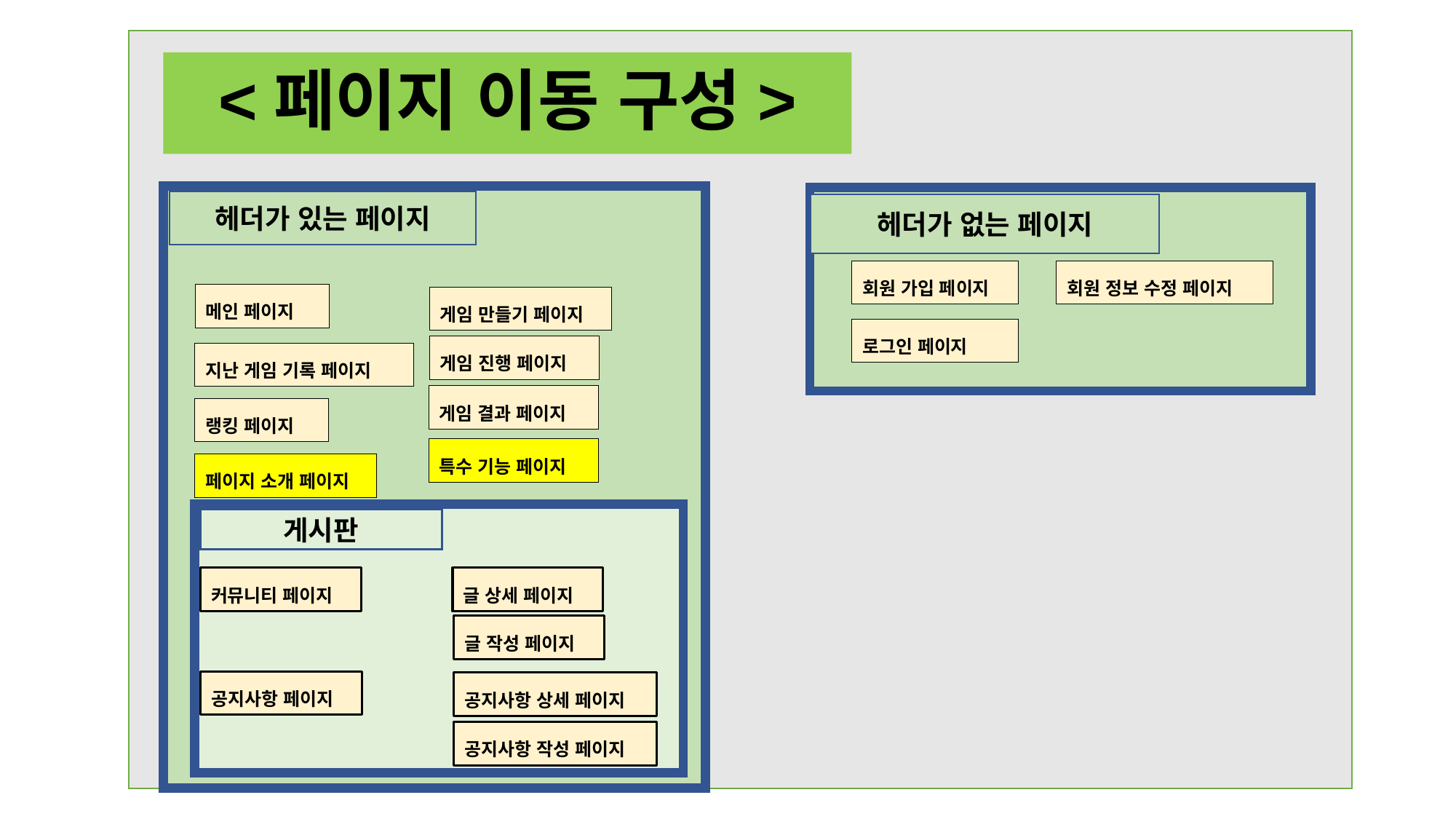

<페이지 이동 구성>

헤더가 있는 페이지
메인 페이지
게임 만들기 페이지
게임 진행 페이지
지난 게임 기록 페이지
게임 결과 페이지
랭킹 페이지
특수 기능 페이지
페이지 소개 페이지

헤더가 없는 페이지
회원 가입 페이지
회원 정보 수정 페이지
로그인 페이지

게시판
커뮤니티 페이지
글 상세 페이지
글 작성 페이지
공지사항 페이지
공지사항 상세 페이지
공지사항 작성 페이지